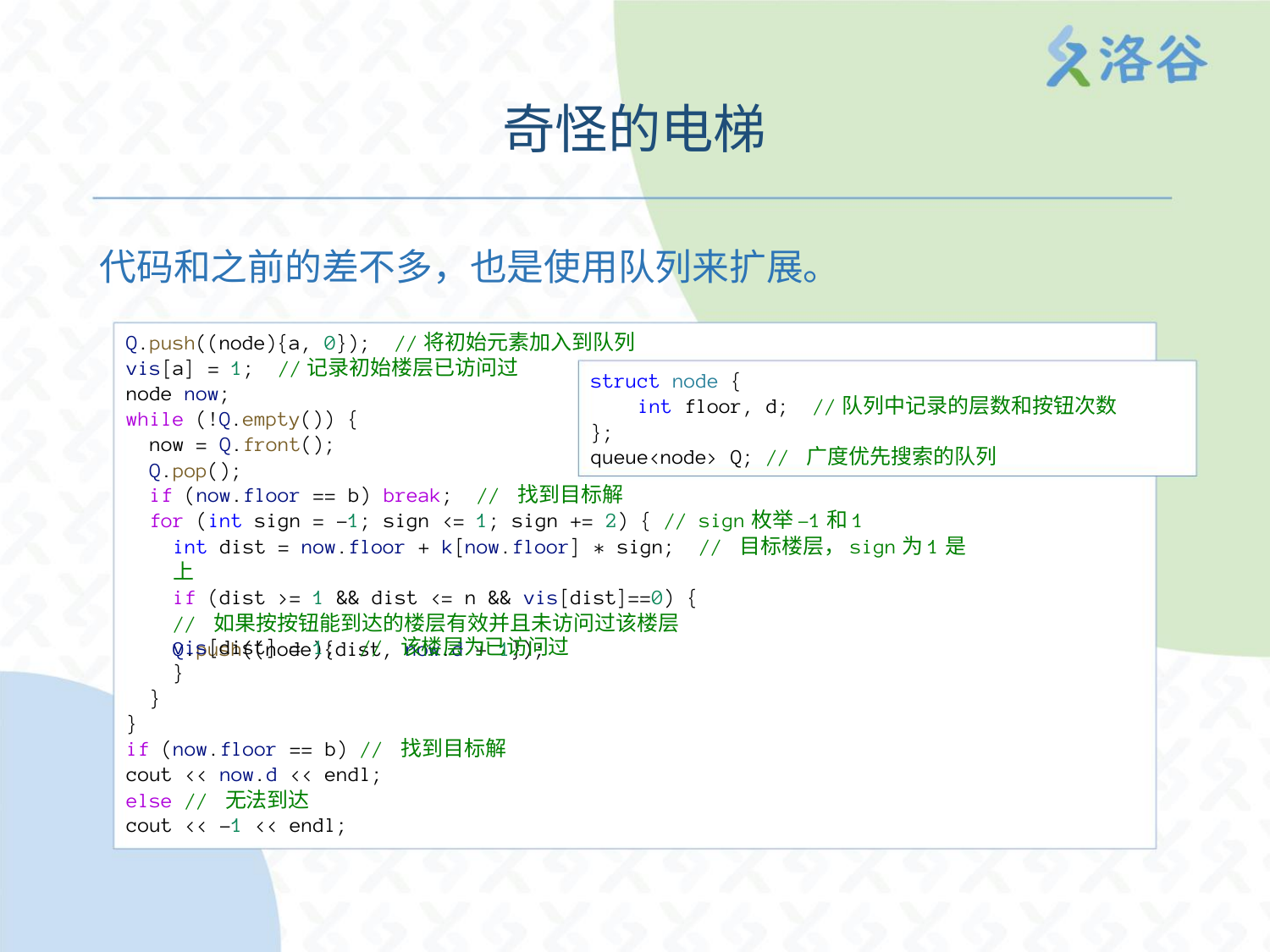

奇怪的电梯
代码和之前的差不多，也是使用队列来扩展。
Q.push((node){a, 0}); //将初始元素加入到队列
vis[a] = 1; //记录初始楼层已访问过
struct node {
int floor, d; //队列中记录的层数和按钮次数
};
node now;
while (!Q.empty()) {
now = Q.front();
Q.pop();
queue<node> Q; // 广度优先搜索的队列
if (now.floor == b) break; // 找到目标解
for (int sign = -1; sign <= 1; sign += 2) { // sign枚举-1和1
int dist = now.floor + k[now.floor] * sign; // 目标楼层，sign为1是上
if (dist >= 1 && dist <= n && vis[dist]==0) {
// 如果按按钮能到达的楼层有效并且未访问过该楼层
Q.push((node){dist, now.d + 1});
vis[dist] = 1; // 该楼层为已访问过
}
}
}
if (now.floor == b) // 找到目标解
cout << now.d << endl;
else // 无法到达
cout << -1 << endl;